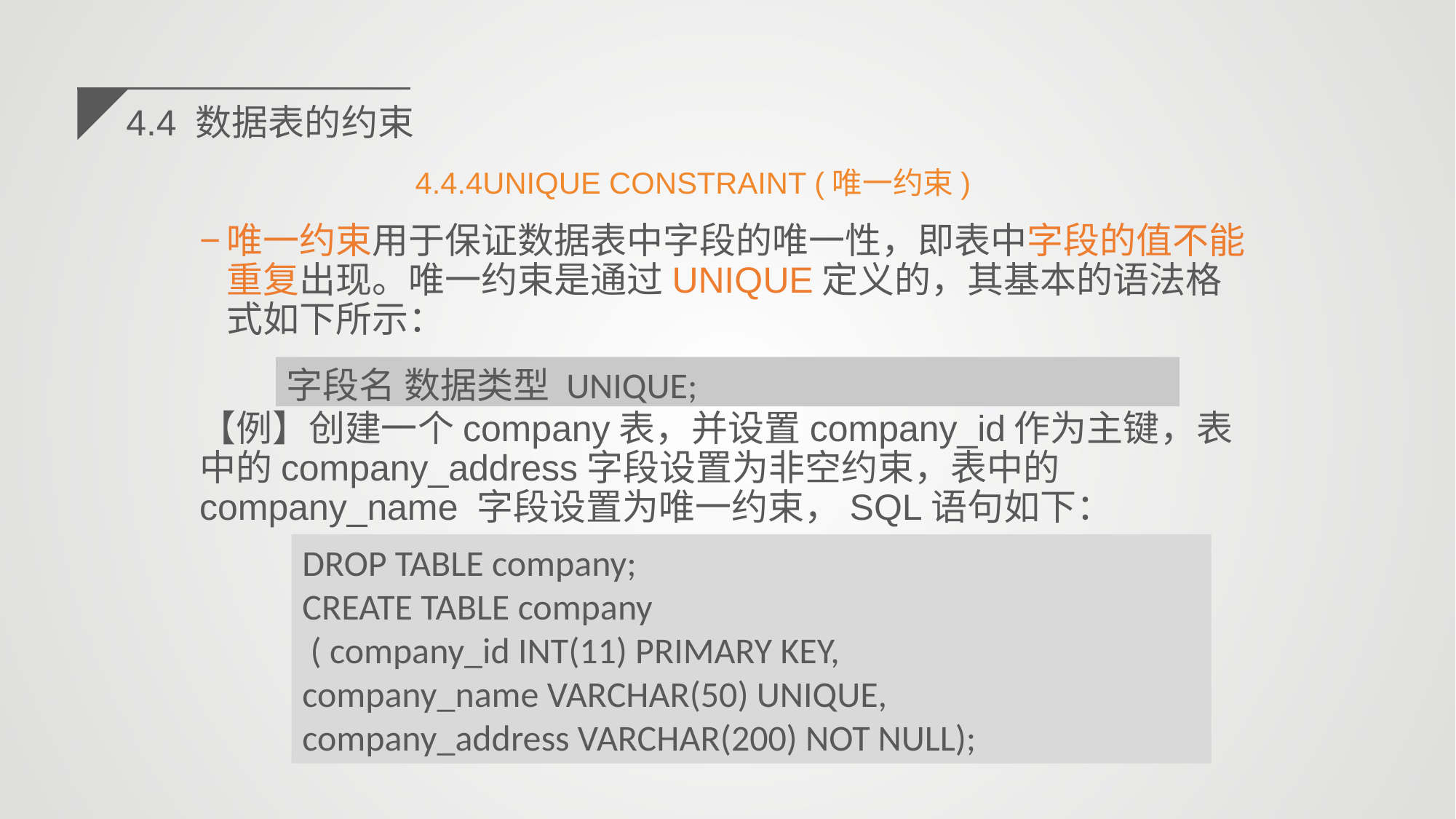

4.4 数据表的约束

4.4.4UNIQUE CONSTRAINT (唯一约束)
唯一约束用于保证数据表中字段的唯一性，即表中字段的值不能重复出现。唯一约束是通过UNIQUE定义的，其基本的语法格式如下所示：

【例】创建一个company表，并设置company_id作为主键，表中的company_address字段设置为非空约束，表中的company_name 字段设置为唯一约束，SQL语句如下：
字段名 数据类型 UNIQUE;
DROP TABLE company;
CREATE TABLE company
 ( company_id INT(11) PRIMARY KEY,
company_name VARCHAR(50) UNIQUE,
company_address VARCHAR(200) NOT NULL);